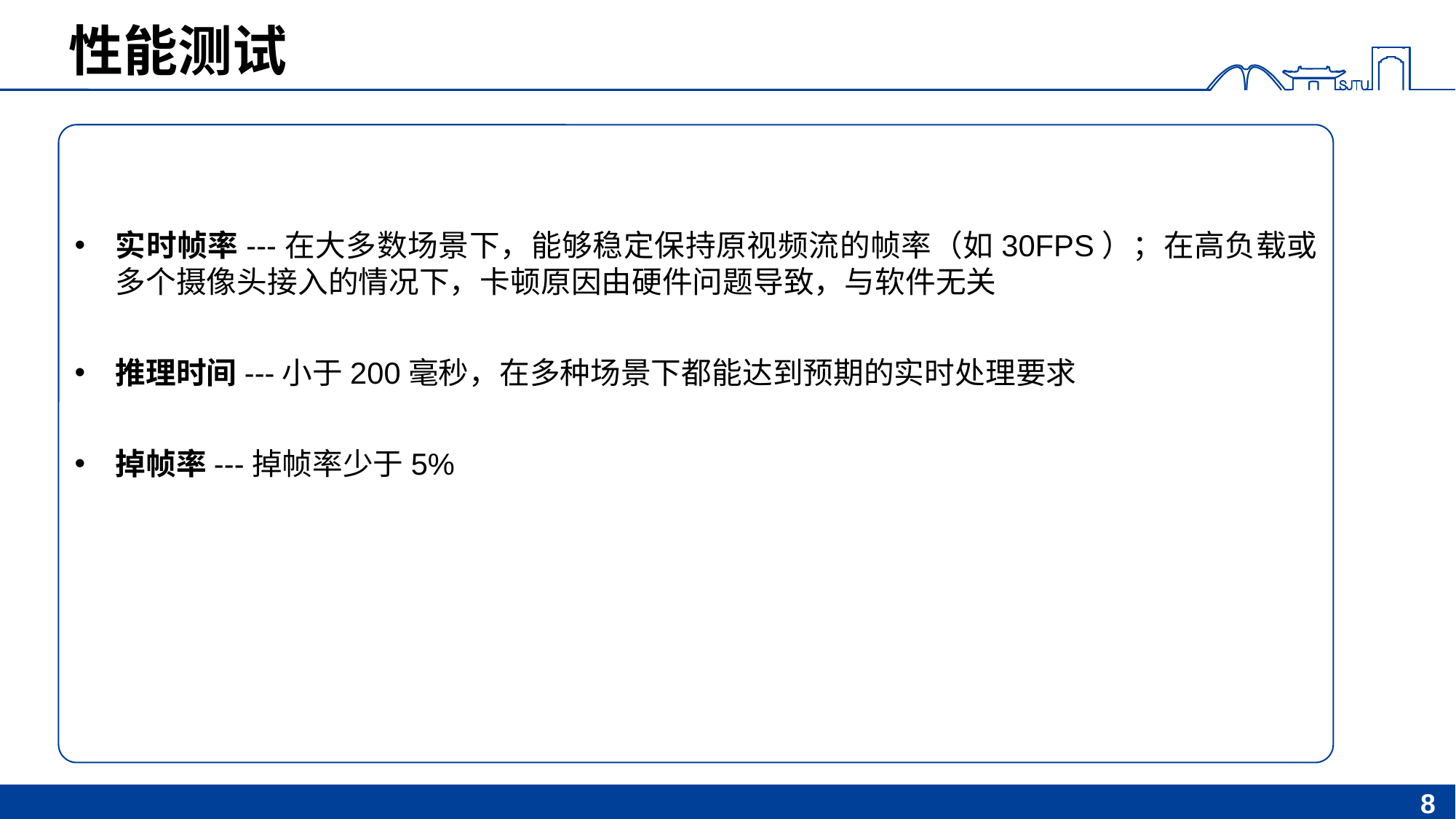

# 性能测试

实时帧率---在大多数场景下，能够稳定保持原视频流的帧率（如30FPS）；在高负载或多个摄像头接入的情况下，卡顿原因由硬件问题导致，与软件无关

推理时间---小于200毫秒，在多种场景下都能达到预期的实时处理要求

掉帧率---掉帧率少于5%

8